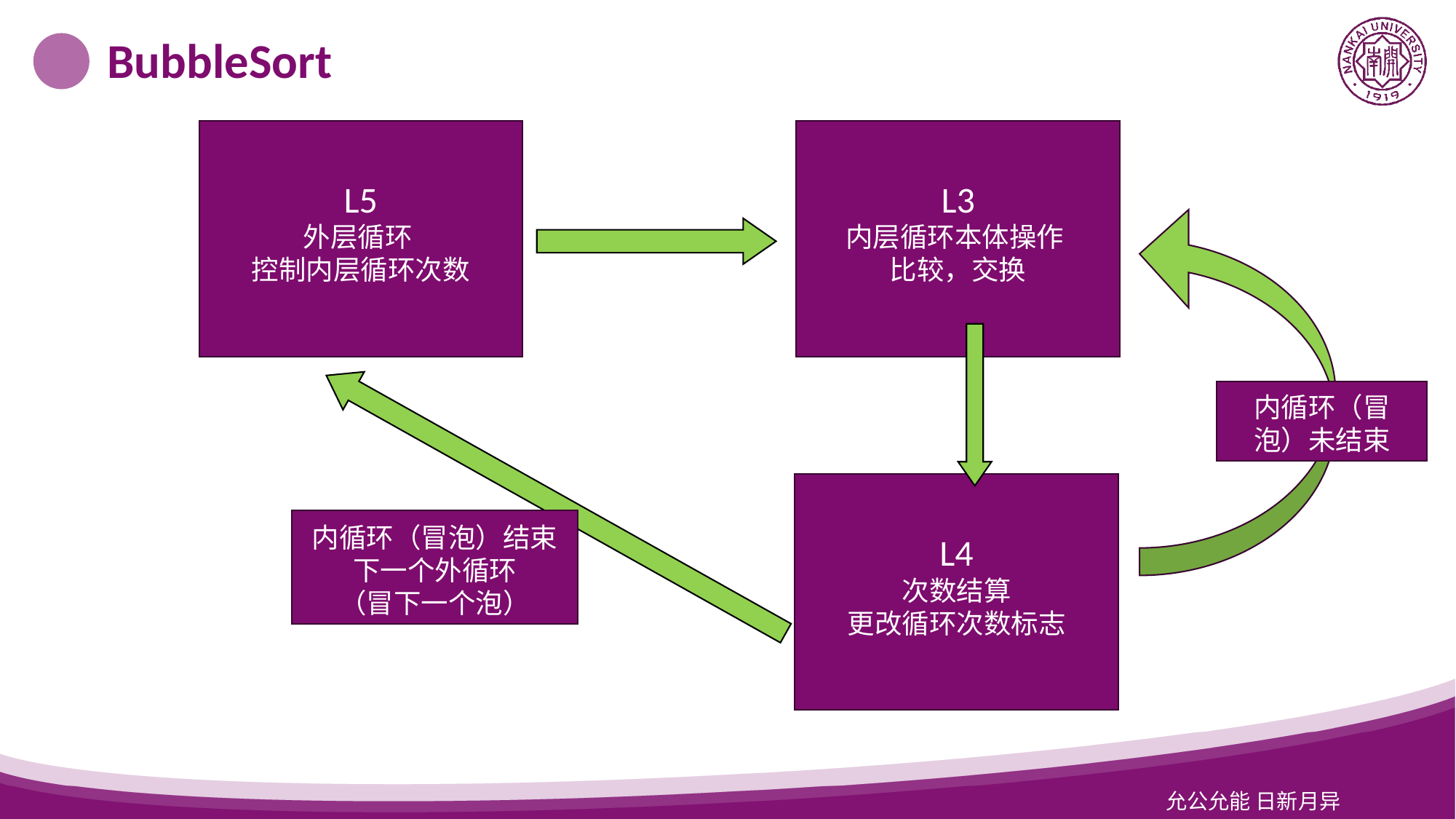

BubbleSort
L5
外层循环
控制内层循环次数

L3
内层循环本体操作
比较，交换

内循环（冒泡）未结束

L4
次数结算
更改循环次数标志

内循环（冒泡）结束
下一个外循环
（冒下一个泡）